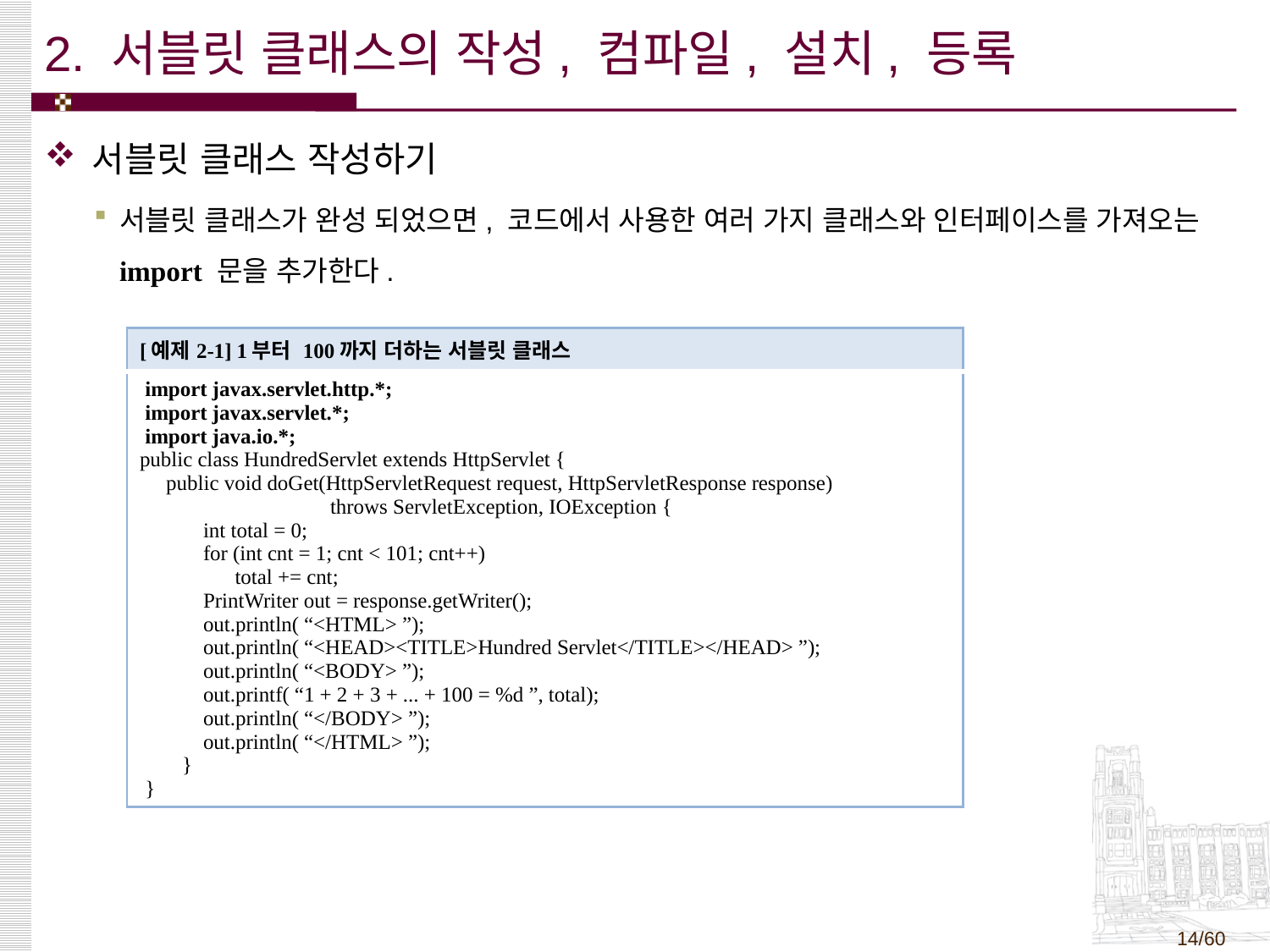

# 2. 서블릿 클래스의 작성, 컴파일, 설치, 등록
서블릿 클래스 작성하기
서블릿 클래스가 완성 되었으면, 코드에서 사용한 여러 가지 클래스와 인터페이스를 가져오는 import 문을 추가한다.

| [예제2-1] 1부터 100까지 더하는 서블릿 클래스 |
| --- |
| import javax.servlet.http.\*; import javax.servlet.\*; import java.io.\*; public class HundredServlet extends HttpServlet { public void doGet(HttpServletRequest request, HttpServletResponse response) throws ServletException, IOException { int total = 0; for (int cnt = 1; cnt < 101; cnt++) total += cnt; PrintWriter out = response.getWriter(); out.println( “<HTML> ”); out.println( “<HEAD><TITLE>Hundred Servlet</TITLE></HEAD> ”); out.println( “<BODY> ”); out.printf( “1 + 2 + 3 + ... + 100 = %d ”, total); out.println( “</BODY> ”); out.println( “</HTML> ”); } } |